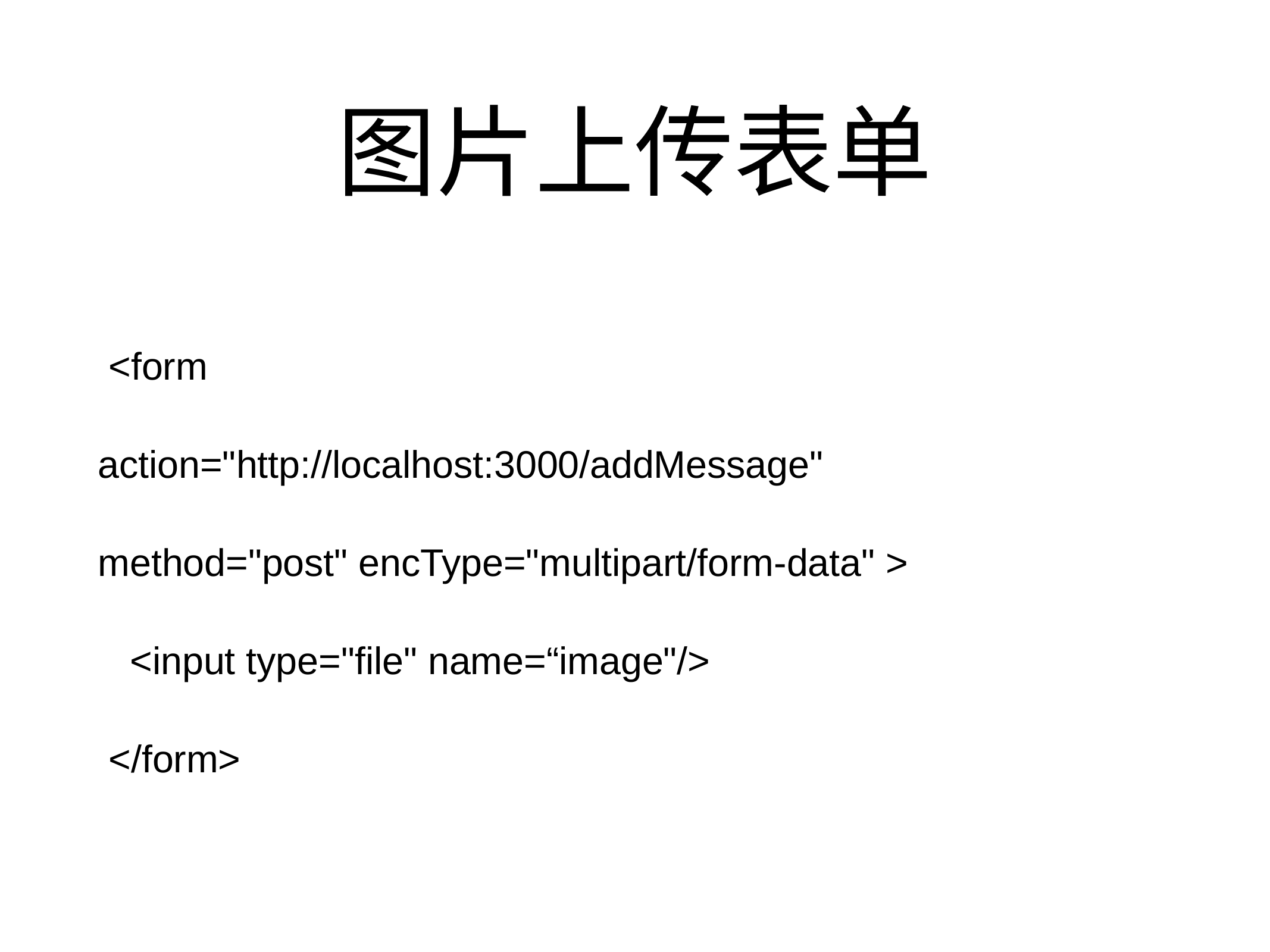

# 图片上传表单
 <form
action="http://localhost:3000/addMessage"
method="post" encType="multipart/form-data" >
   <input type="file" name=“image"/>
 </form>